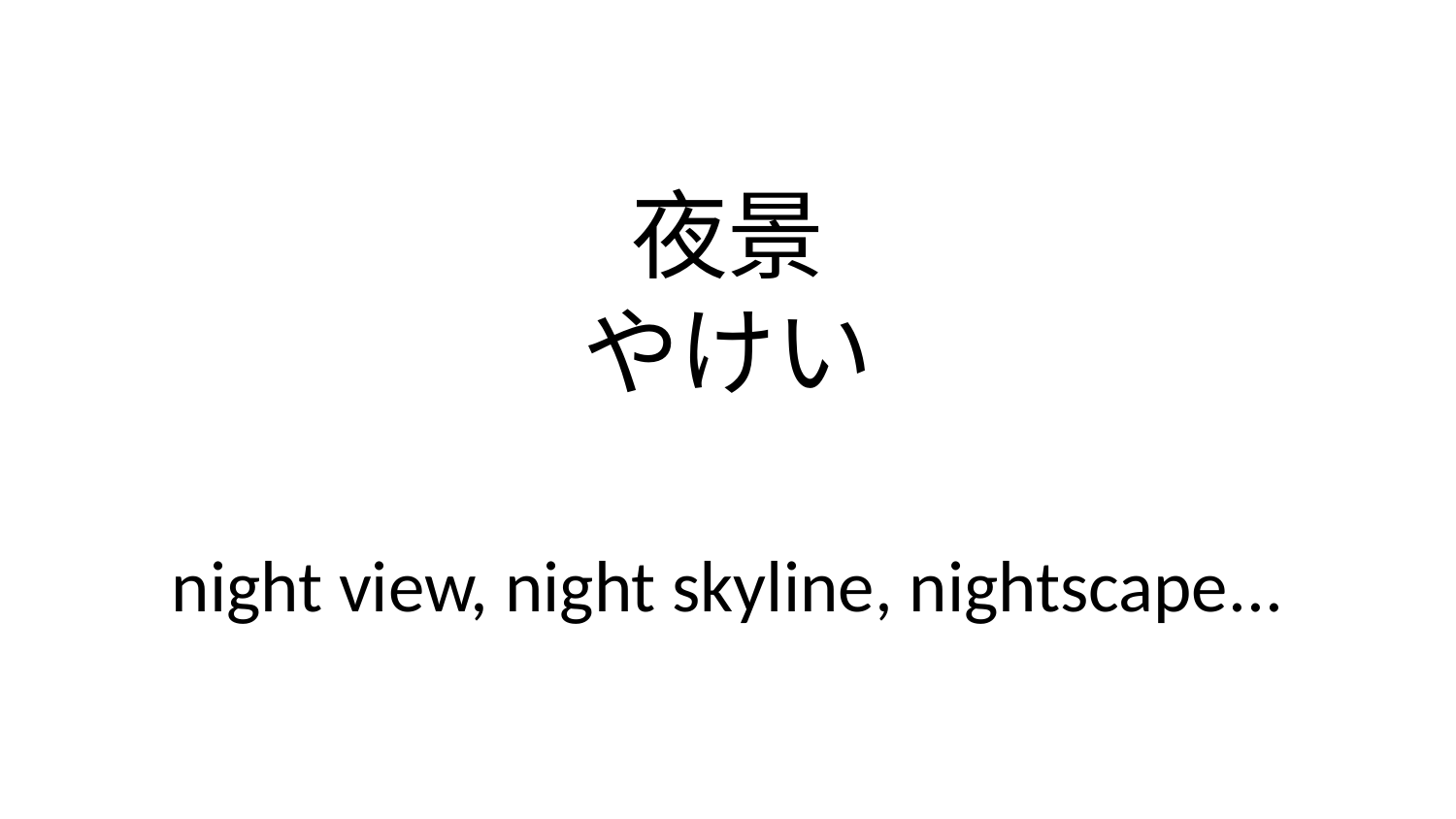

夜景
やけい
night view, night skyline, nightscape...